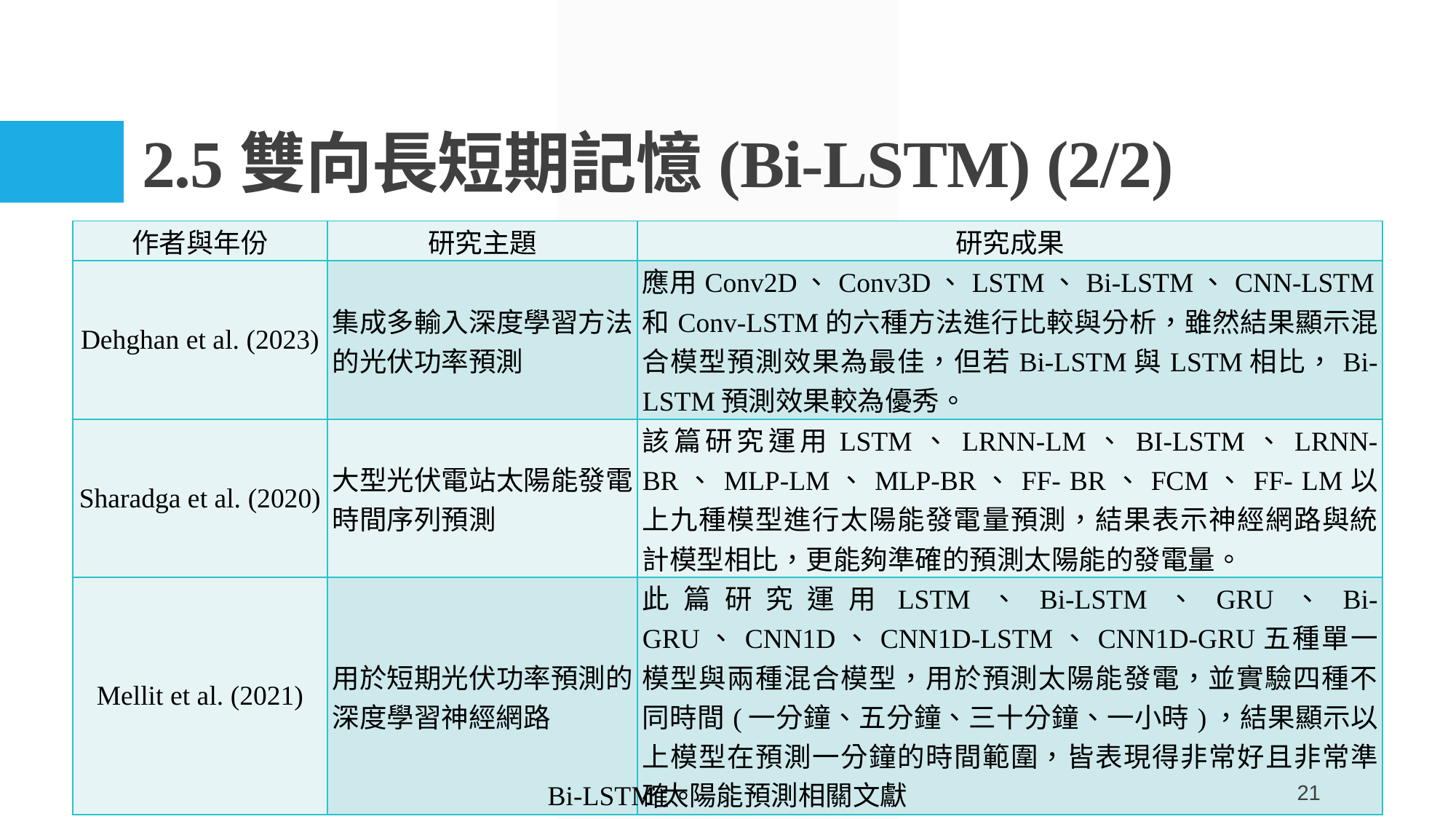

# 2.5雙向長短期記憶(Bi-LSTM) (2/2)
| 作者與年份 | 研究主題 | 研究成果 |
| --- | --- | --- |
| Dehghan et al. (2023) | 集成多輸入深度學習方法的光伏功率預測 | 應用Conv2D、Conv3D、LSTM、Bi-LSTM、CNN-LSTM和Conv-LSTM的六種方法進行比較與分析，雖然結果顯示混合模型預測效果為最佳，但若Bi-LSTM與LSTM相比，Bi-LSTM預測效果較為優秀。 |
| Sharadga et al. (2020) | 大型光伏電站太陽能發電時間序列預測 | 該篇研究運用LSTM、LRNN-LM、BI-LSTM、LRNN-BR、MLP-LM、MLP-BR、FF- BR、FCM、FF- LM以上九種模型進行太陽能發電量預測，結果表示神經網路與統計模型相比，更能夠準確的預測太陽能的發電量。 |
| Mellit et al. (2021) | 用於短期光伏功率預測的深度學習神經網路 | 此篇研究運用LSTM、Bi-LSTM、GRU、Bi-GRU、CNN1D、CNN1D-LSTM、CNN1D-GRU五種單一模型與兩種混合模型，用於預測太陽能發電，並實驗四種不同時間(一分鐘、五分鐘、三十分鐘、一小時)，結果顯示以上模型在預測一分鐘的時間範圍，皆表現得非常好且非常準確。 |
21
Bi-LSTM太陽能預測相關文獻